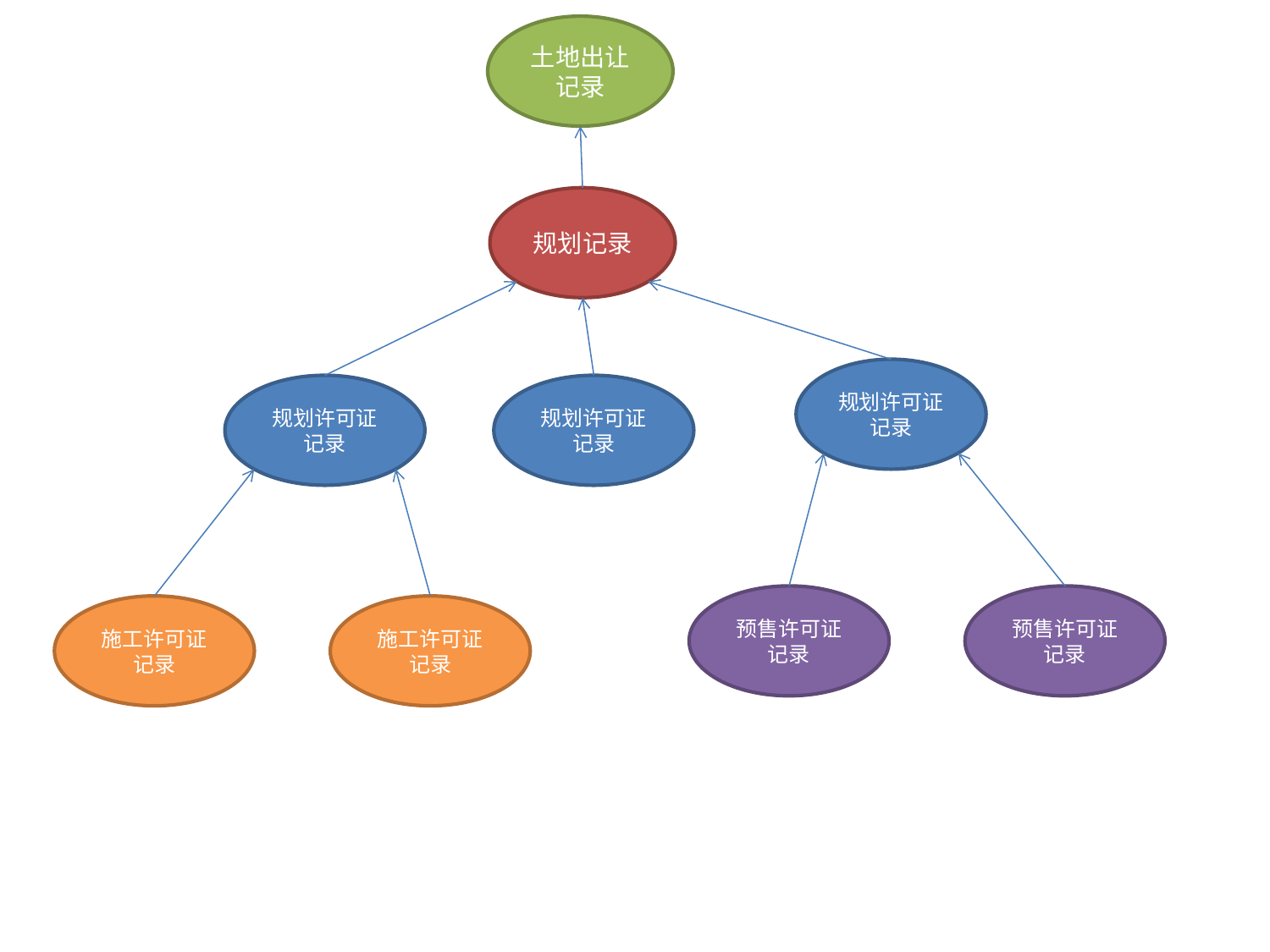

土地出让记录
规划记录
规划许可证记录
规划许可证记录
规划许可证记录
预售许可证记录
预售许可证记录
施工许可证记录
施工许可证记录